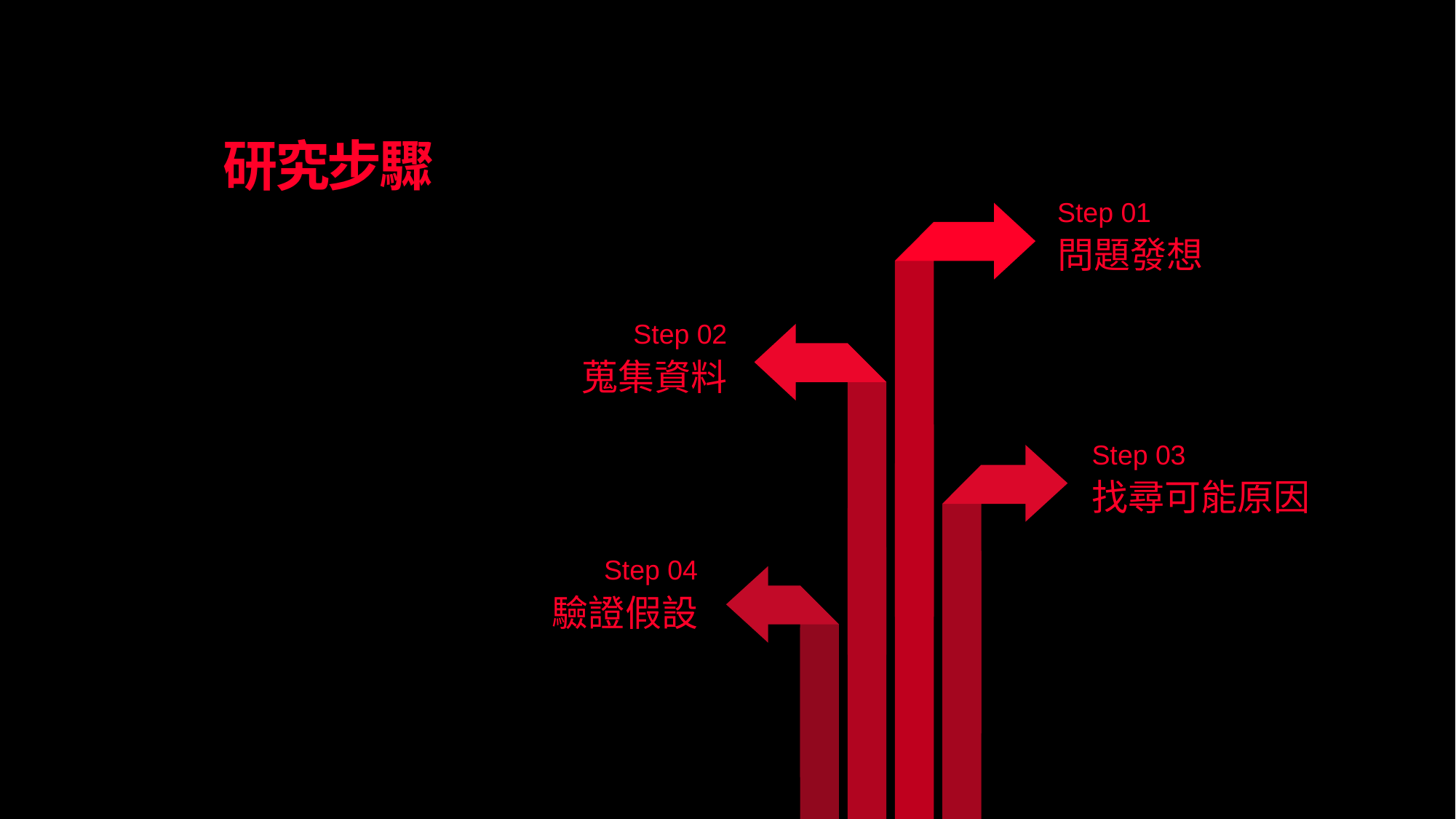

# 研究步驟
Step 01
問題發想

Step 02
蒐集資料

Step 03
找尋可能原因

Step 04
驗證假設